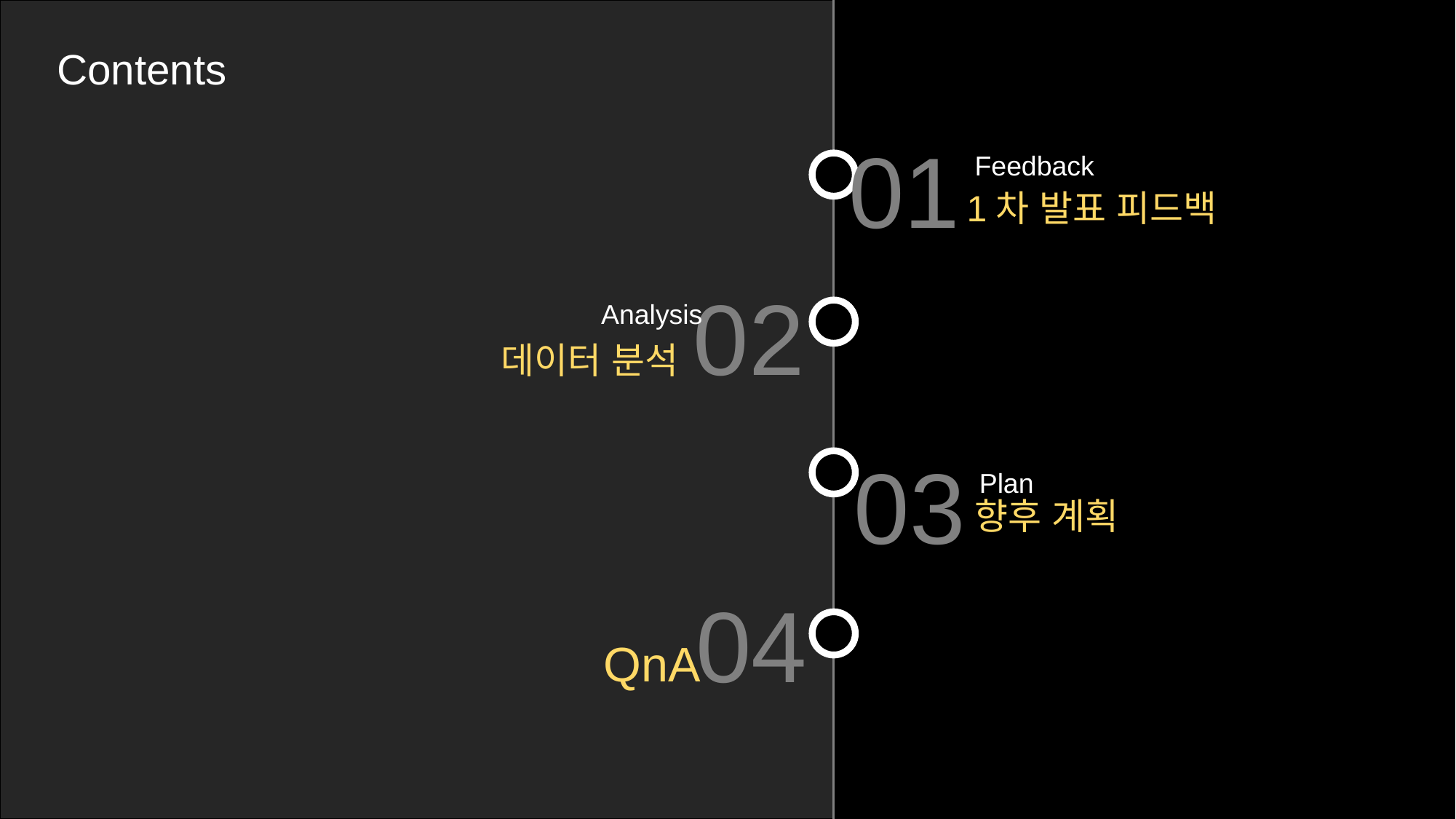

Contents
01
Feedback

1차 발표 피드백
02
Analysis

데이터 분석
03

Plan
향후 계획
04

QnA